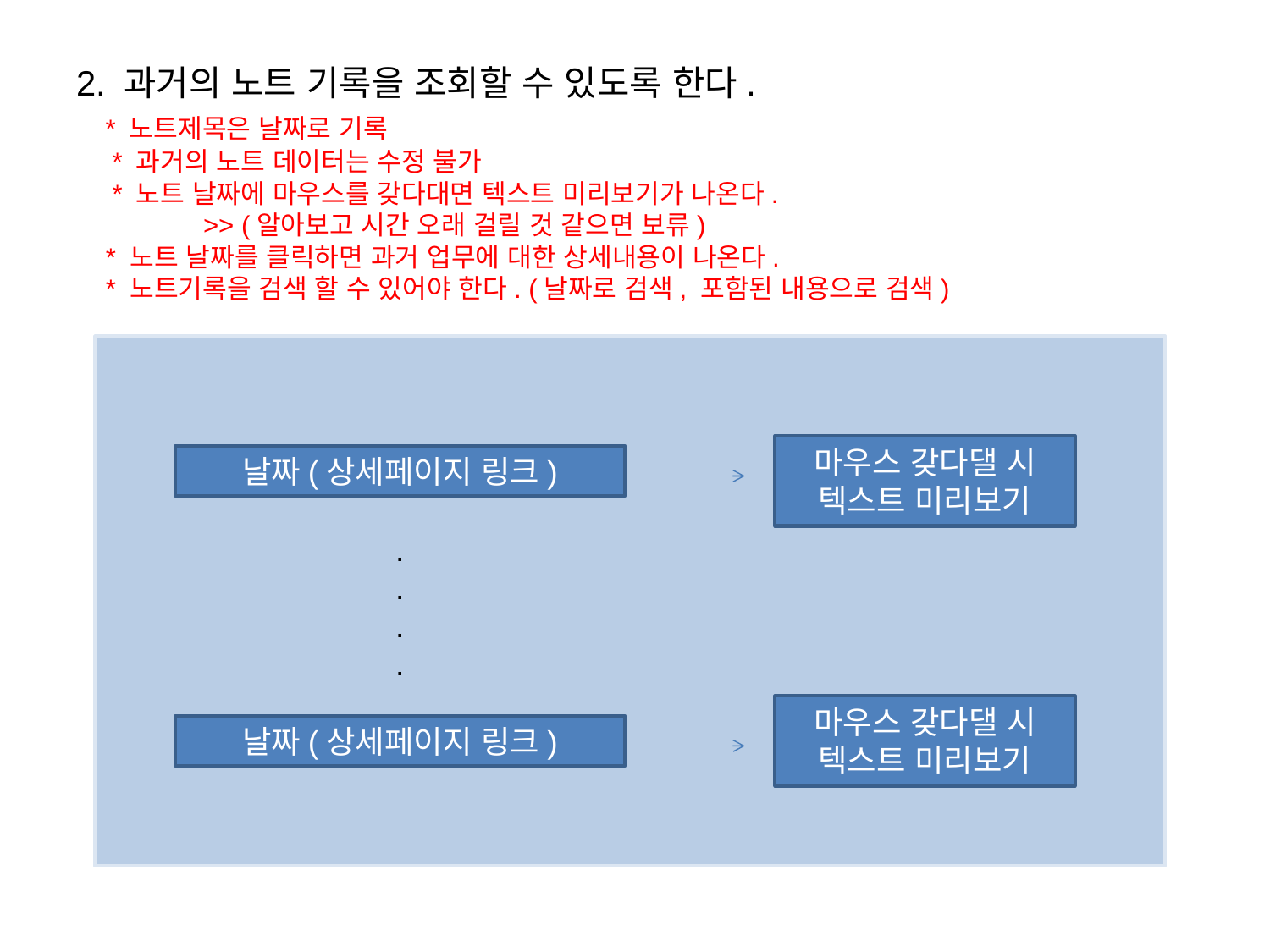

# 2. 과거의 노트 기록을 조회할 수 있도록 한다. * 노트제목은 날짜로 기록 * 과거의 노트 데이터는 수정 불가 * 노트 날짜에 마우스를 갖다대면 텍스트 미리보기가 나온다. >> (알아보고 시간 오래 걸릴 것 같으면 보류) * 노트 날짜를 클릭하면 과거 업무에 대한 상세내용이 나온다. * 노트기록을 검색 할 수 있어야 한다. (날짜로 검색, 포함된 내용으로 검색)

마우스 갖다댈 시 텍스트 미리보기
날짜(상세페이지 링크)
.
.
.
.
마우스 갖다댈 시 텍스트 미리보기
날짜(상세페이지 링크)